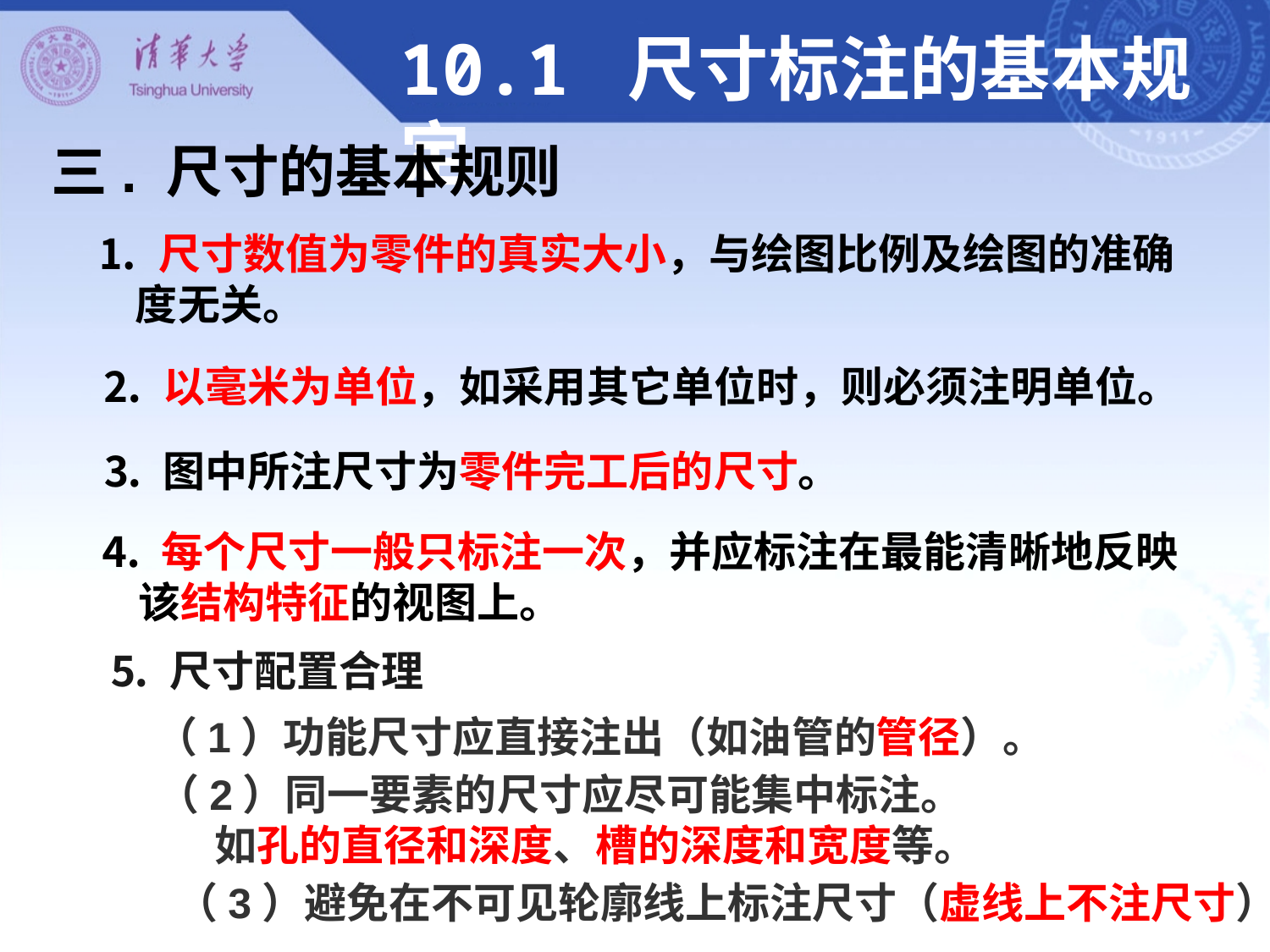

10.1 尺寸标注的基本规定
三. 尺寸的基本规则
⒈ 尺寸数值为零件的真实大小，与绘图比例及绘图的准确
   度无关。
⒉ 以毫米为单位，如采用其它单位时，则必须注明单位。
⒊ 图中所注尺寸为零件完工后的尺寸。
⒋ 每个尺寸一般只标注一次，并应标注在最能清晰地反映
   该结构特征的视图上。
⒌ 尺寸配置合理
（1）功能尺寸应直接注出（如油管的管径）。
（2）同一要素的尺寸应尽可能集中标注。
     如孔的直径和深度、槽的深度和宽度等。
（3）避免在不可见轮廓线上标注尺寸（虚线上不注尺寸）。